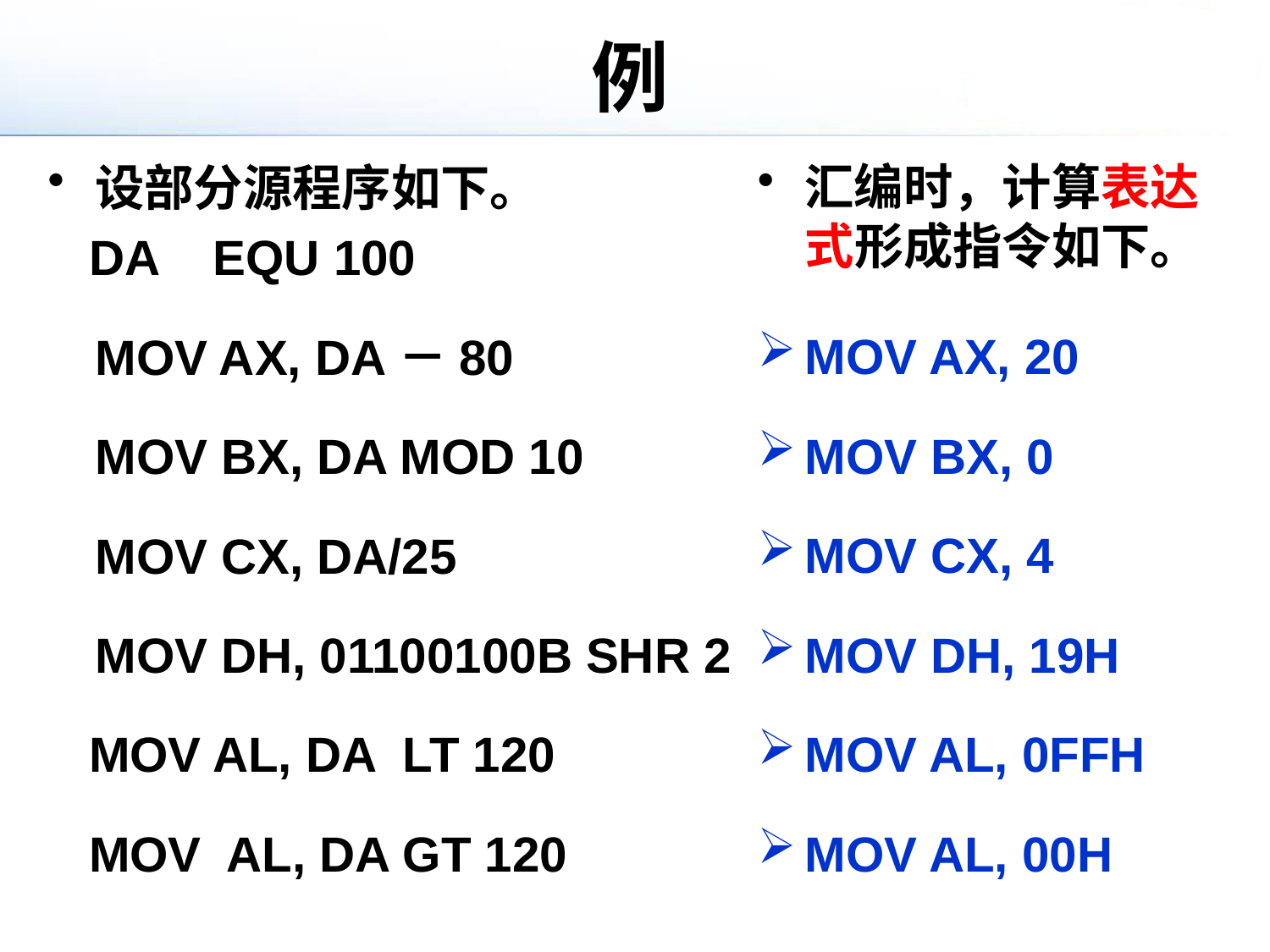

# 例
设部分源程序如下。
   DA    EQU 100
	MOV AX, DA－80
	MOV BX, DA MOD 10
	MOV CX, DA/25
	MOV DH, 01100100B SHR 2
   MOV AL, DA  LT 120
   MOV  AL, DA GT 120
汇编时，计算表达式形成指令如下。
MOV AX, 20
MOV BX, 0
MOV CX, 4
MOV DH, 19H
MOV AL, 0FFH
MOV AL, 00H